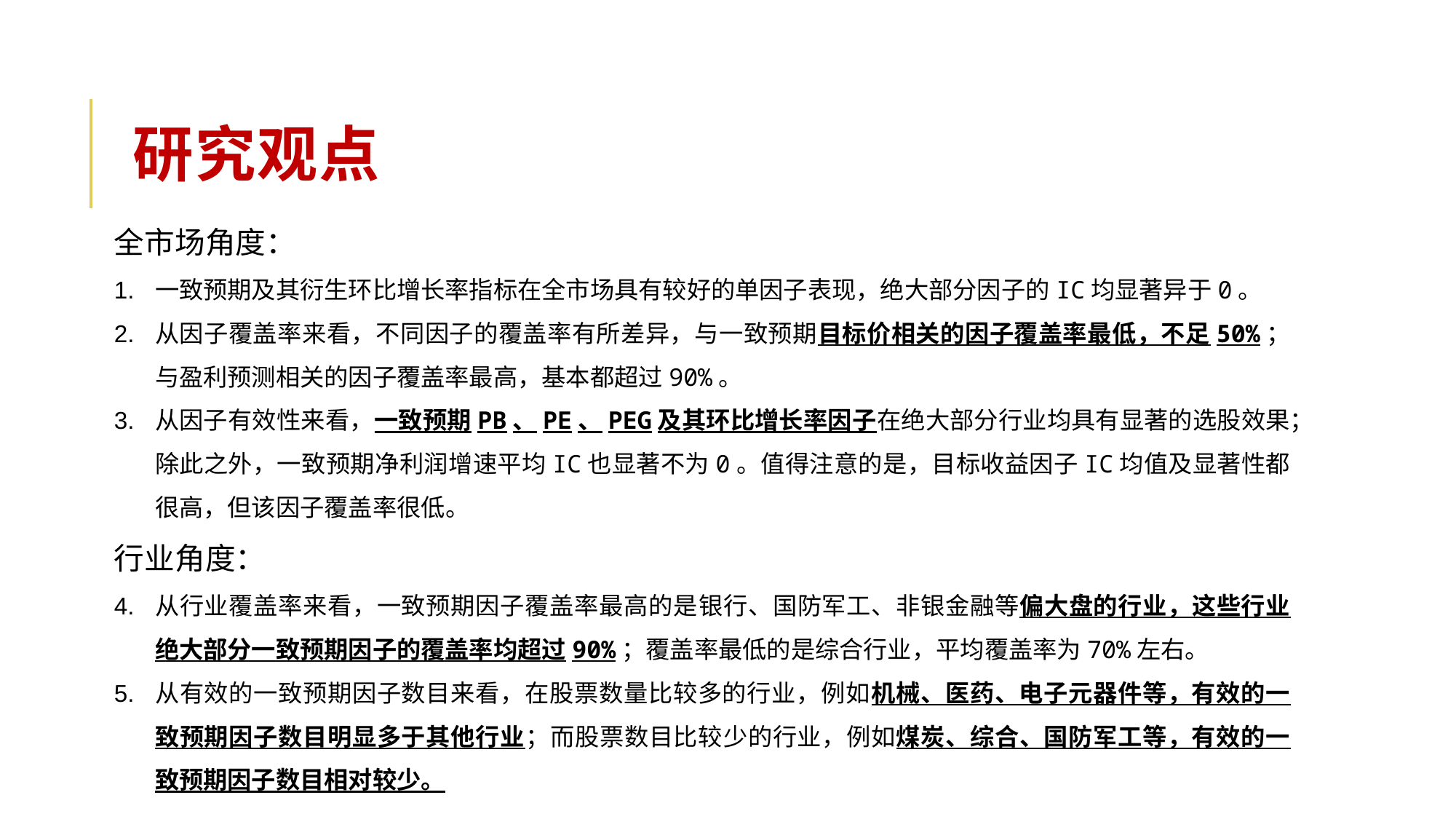

# 研究观点
全市场角度：
一致预期及其衍生环比增长率指标在全市场具有较好的单因子表现，绝大部分因子的IC均显著异于0。
从因子覆盖率来看，不同因子的覆盖率有所差异，与一致预期目标价相关的因子覆盖率最低，不足50%；与盈利预测相关的因子覆盖率最高，基本都超过90%。
从因子有效性来看，一致预期PB、PE、PEG及其环比增长率因子在绝大部分行业均具有显著的选股效果；除此之外，一致预期净利润增速平均IC也显著不为0。值得注意的是，目标收益因子IC均值及显著性都很高，但该因子覆盖率很低。
行业角度：
从行业覆盖率来看，一致预期因子覆盖率最高的是银行、国防军工、非银金融等偏大盘的行业，这些行业绝大部分一致预期因子的覆盖率均超过90%；覆盖率最低的是综合行业，平均覆盖率为70%左右。
从有效的一致预期因子数目来看，在股票数量比较多的行业，例如机械、医药、电子元器件等，有效的一致预期因子数目明显多于其他行业；而股票数目比较少的行业，例如煤炭、综合、国防军工等，有效的一致预期因子数目相对较少。